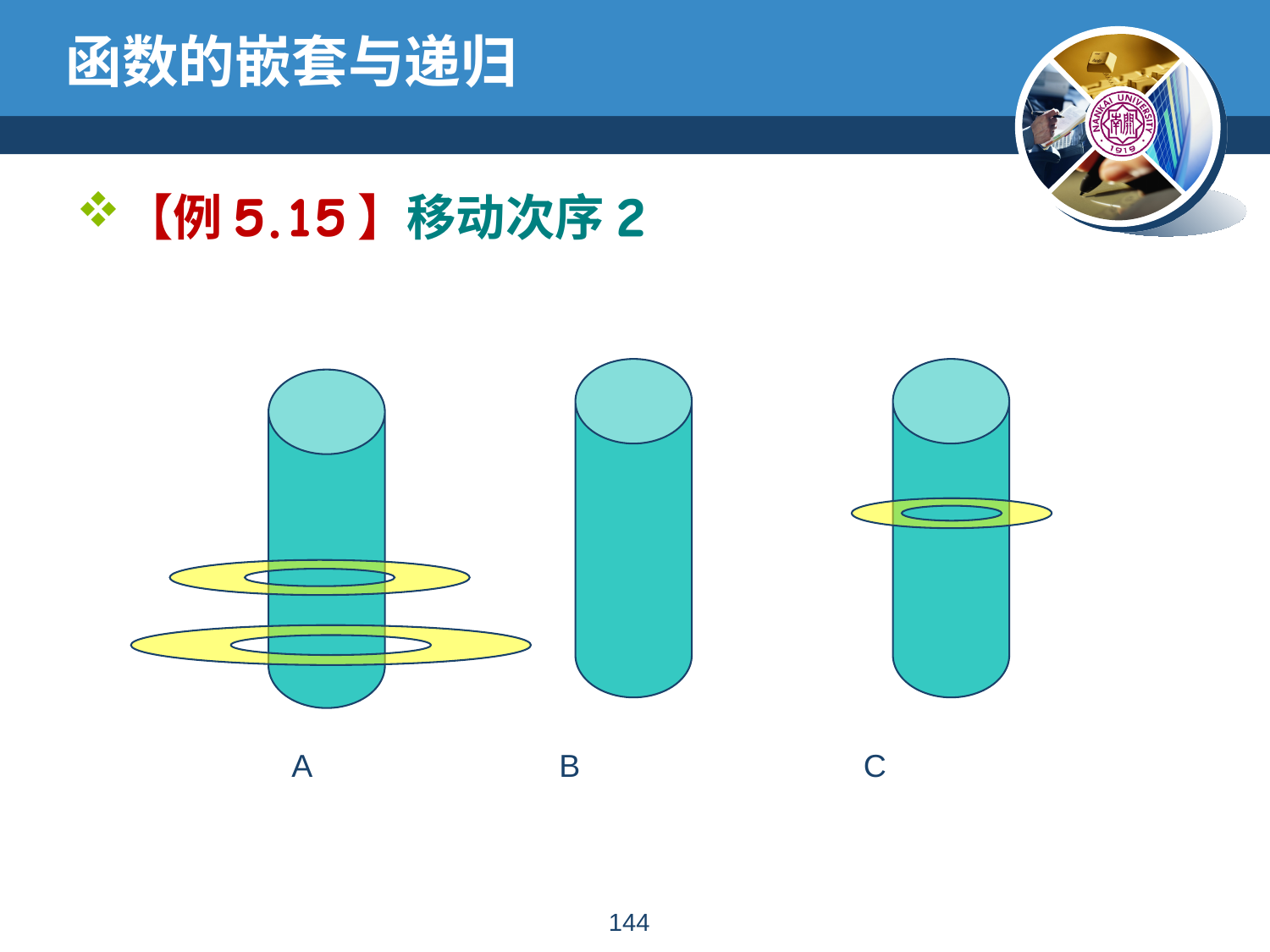

# 函数的嵌套与递归
【例5.15】移动次序2

A                            B                                C
144